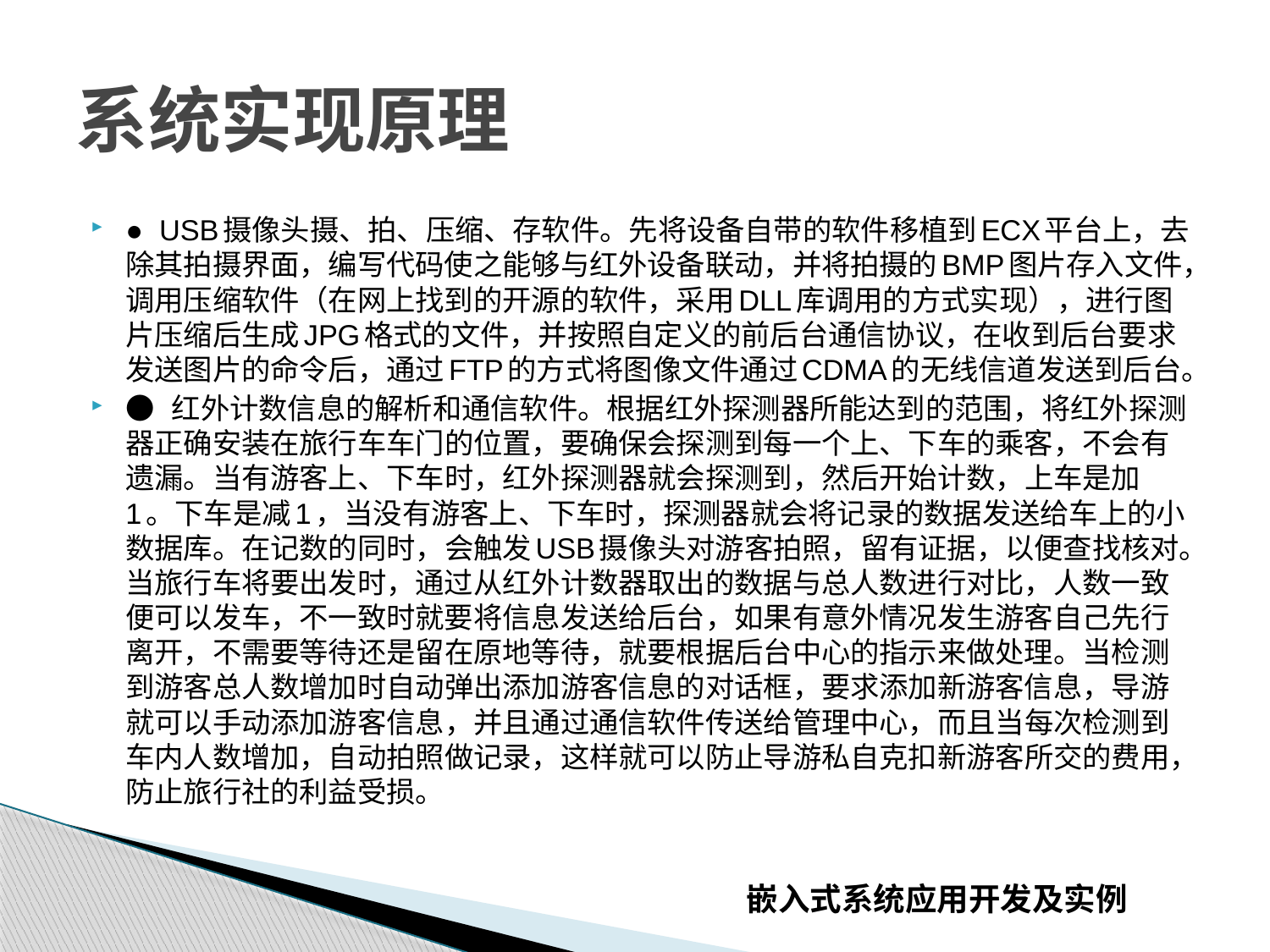

# 系统实现原理
●  USB摄像头摄、拍、压缩、存软件。先将设备自带的软件移植到ECX平台上，去除其拍摄界面，编写代码使之能够与红外设备联动，并将拍摄的BMP图片存入文件，调用压缩软件（在网上找到的开源的软件，采用DLL库调用的方式实现），进行图片压缩后生成JPG格式的文件，并按照自定义的前后台通信协议，在收到后台要求发送图片的命令后，通过FTP的方式将图像文件通过CDMA的无线信道发送到后台。
●  红外计数信息的解析和通信软件。根据红外探测器所能达到的范围，将红外探测器正确安装在旅行车车门的位置，要确保会探测到每一个上、下车的乘客，不会有遗漏。当有游客上、下车时，红外探测器就会探测到，然后开始计数，上车是加1。下车是减1，当没有游客上、下车时，探测器就会将记录的数据发送给车上的小数据库。在记数的同时，会触发USB摄像头对游客拍照，留有证据，以便查找核对。当旅行车将要出发时，通过从红外计数器取出的数据与总人数进行对比，人数一致便可以发车，不一致时就要将信息发送给后台，如果有意外情况发生游客自己先行离开，不需要等待还是留在原地等待，就要根据后台中心的指示来做处理。当检测到游客总人数增加时自动弹出添加游客信息的对话框，要求添加新游客信息，导游就可以手动添加游客信息，并且通过通信软件传送给管理中心，而且当每次检测到车内人数增加，自动拍照做记录，这样就可以防止导游私自克扣新游客所交的费用，防止旅行社的利益受损。

嵌入式系统应用开发及实例